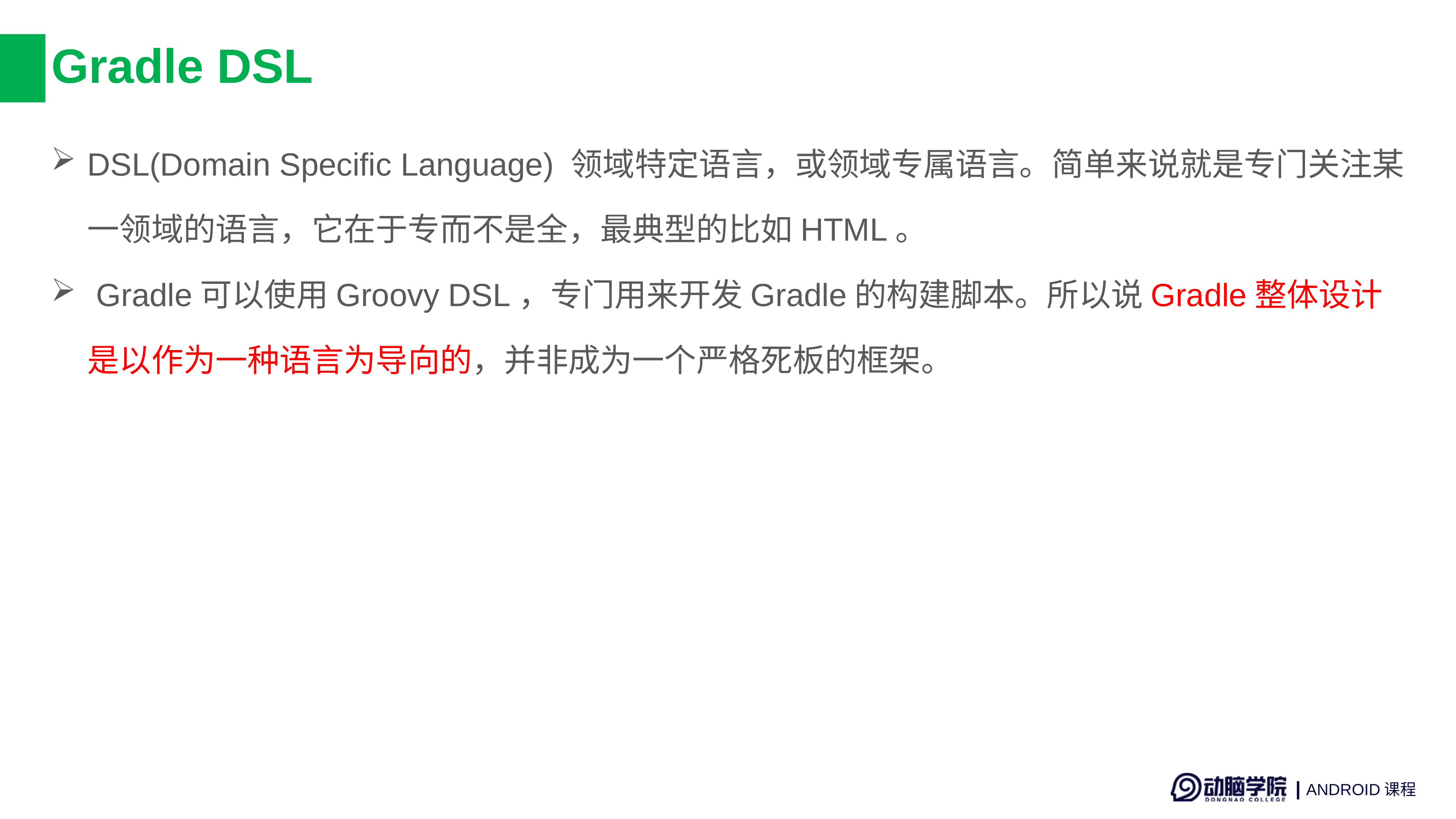

# Gradle DSL
DSL(Domain Specific Language) 领域特定语言，或领域专属语言。简单来说就是专门关注某一领域的语言，它在于专而不是全，最典型的比如HTML。
 Gradle可以使用Groovy DSL，专门用来开发Gradle的构建脚本。所以说Gradle整体设计是以作为一种语言为导向的，并非成为一个严格死板的框架。